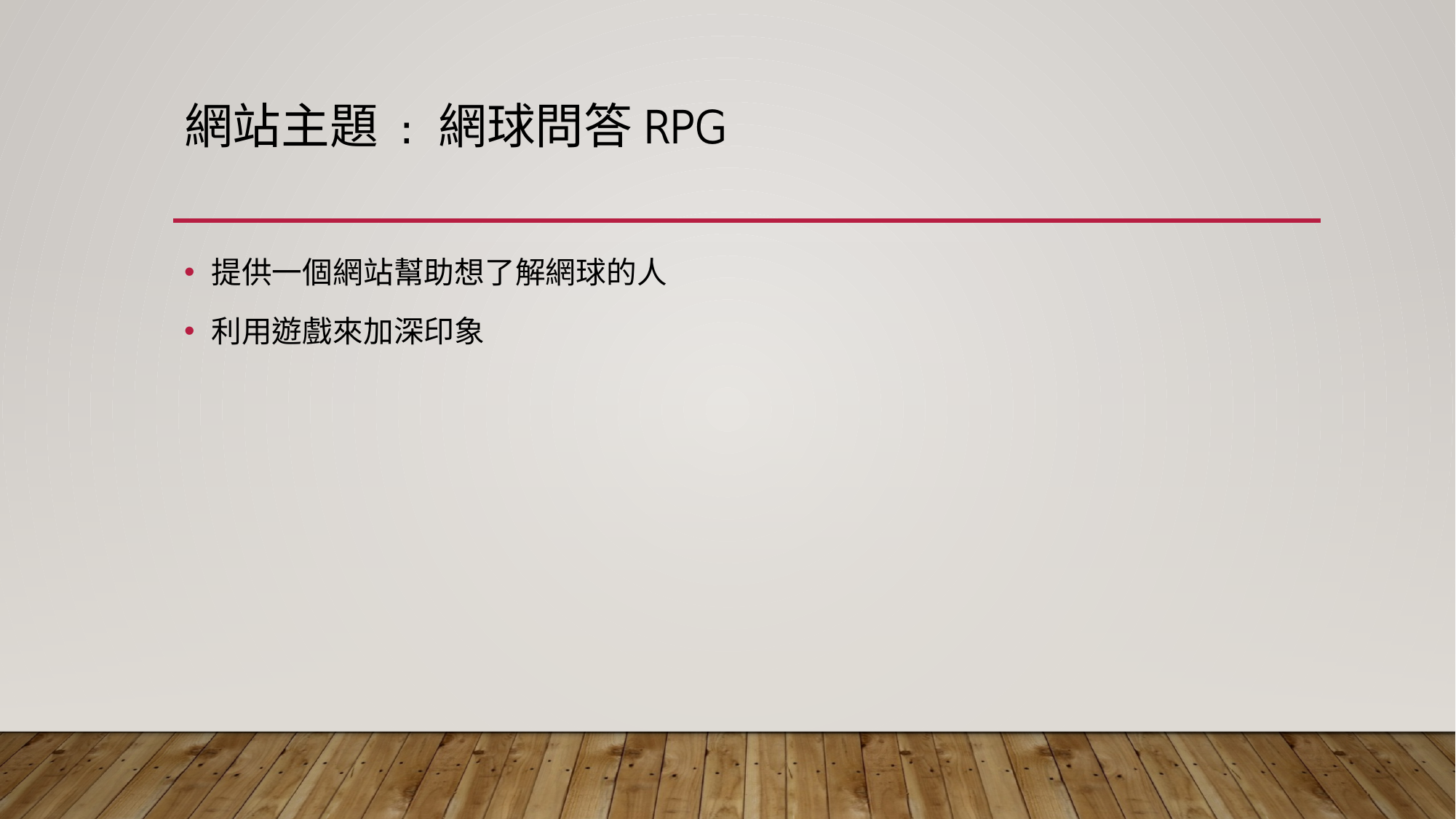

# 網站主題 : 網球問答RPG
提供一個網站幫助想了解網球的人
利用遊戲來加深印象